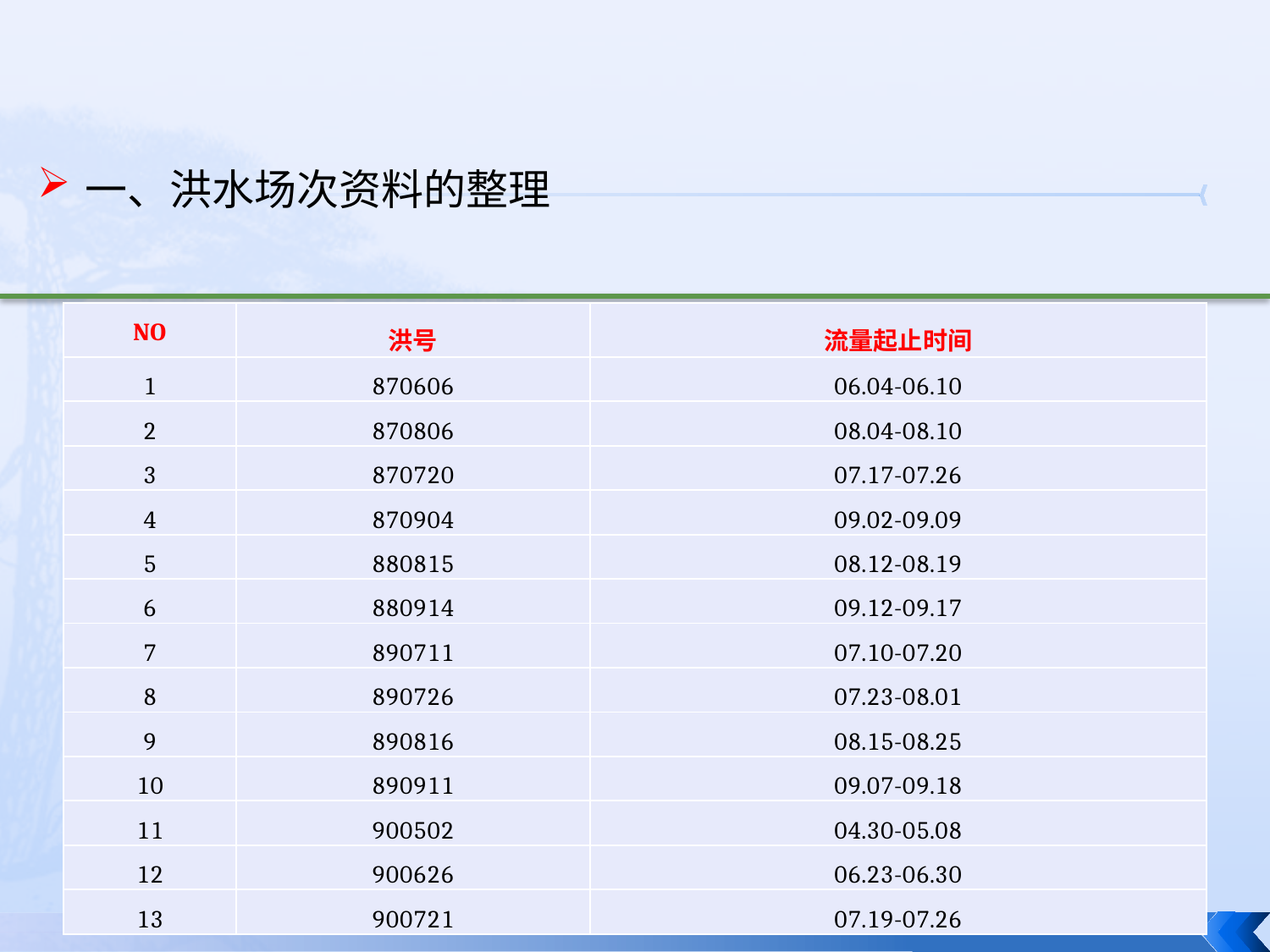

一、洪水场次资料的整理
| NO | 洪号 | 流量起止时间 |
| --- | --- | --- |
| 1 | 870606 | 06.04-06.10 |
| 2 | 870806 | 08.04-08.10 |
| 3 | 870720 | 07.17-07.26 |
| 4 | 870904 | 09.02-09.09 |
| 5 | 880815 | 08.12-08.19 |
| 6 | 880914 | 09.12-09.17 |
| 7 | 890711 | 07.10-07.20 |
| 8 | 890726 | 07.23-08.01 |
| 9 | 890816 | 08.15-08.25 |
| 10 | 890911 | 09.07-09.18 |
| 11 | 900502 | 04.30-05.08 |
| 12 | 900626 | 06.23-06.30 |
| 13 | 900721 | 07.19-07.26 |